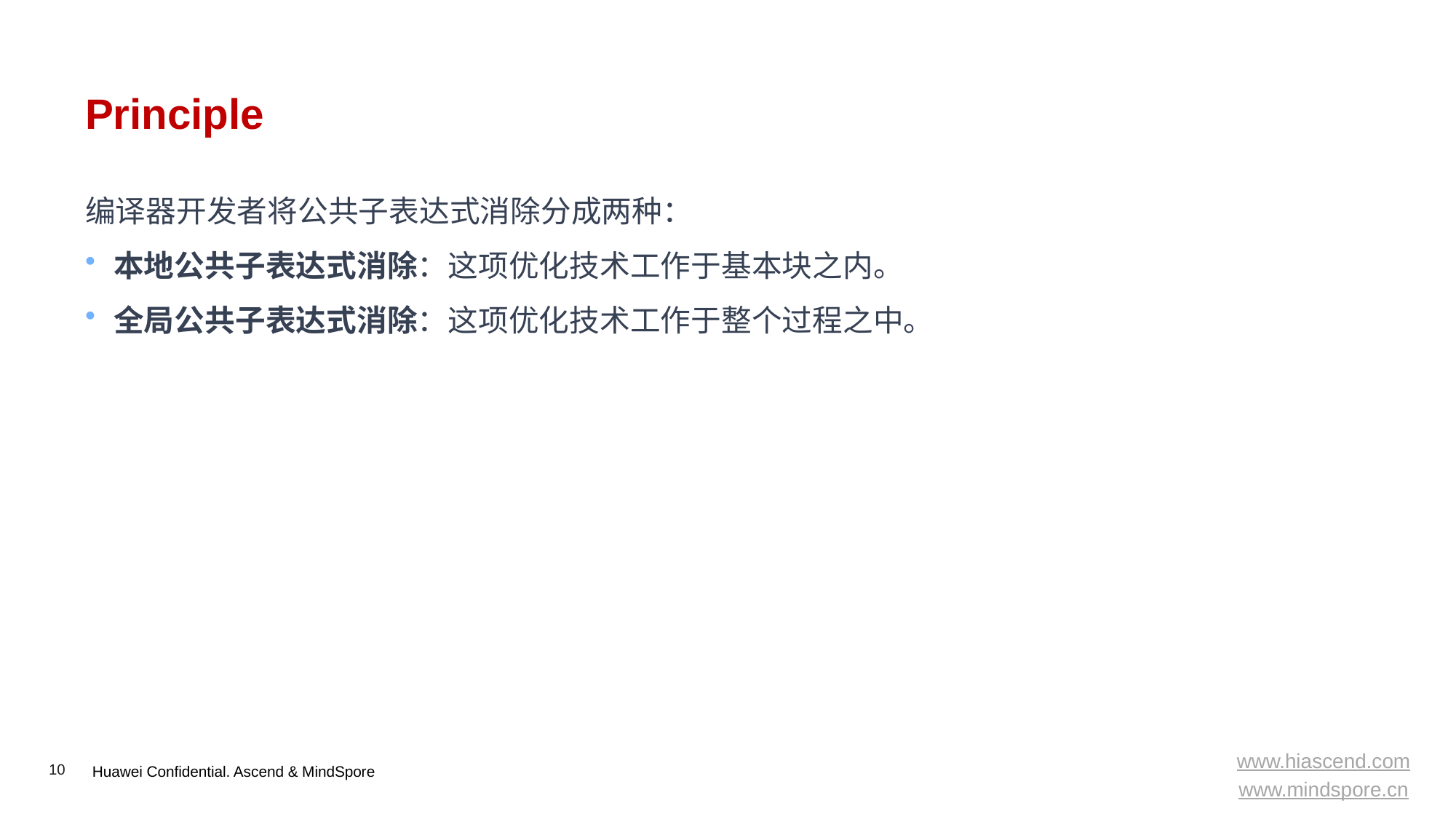

# Principle
编译器开发者将公共子表达式消除分成两种：
本地公共子表达式消除：这项优化技术工作于基本块之内。
全局公共子表达式消除：这项优化技术工作于整个过程之中。